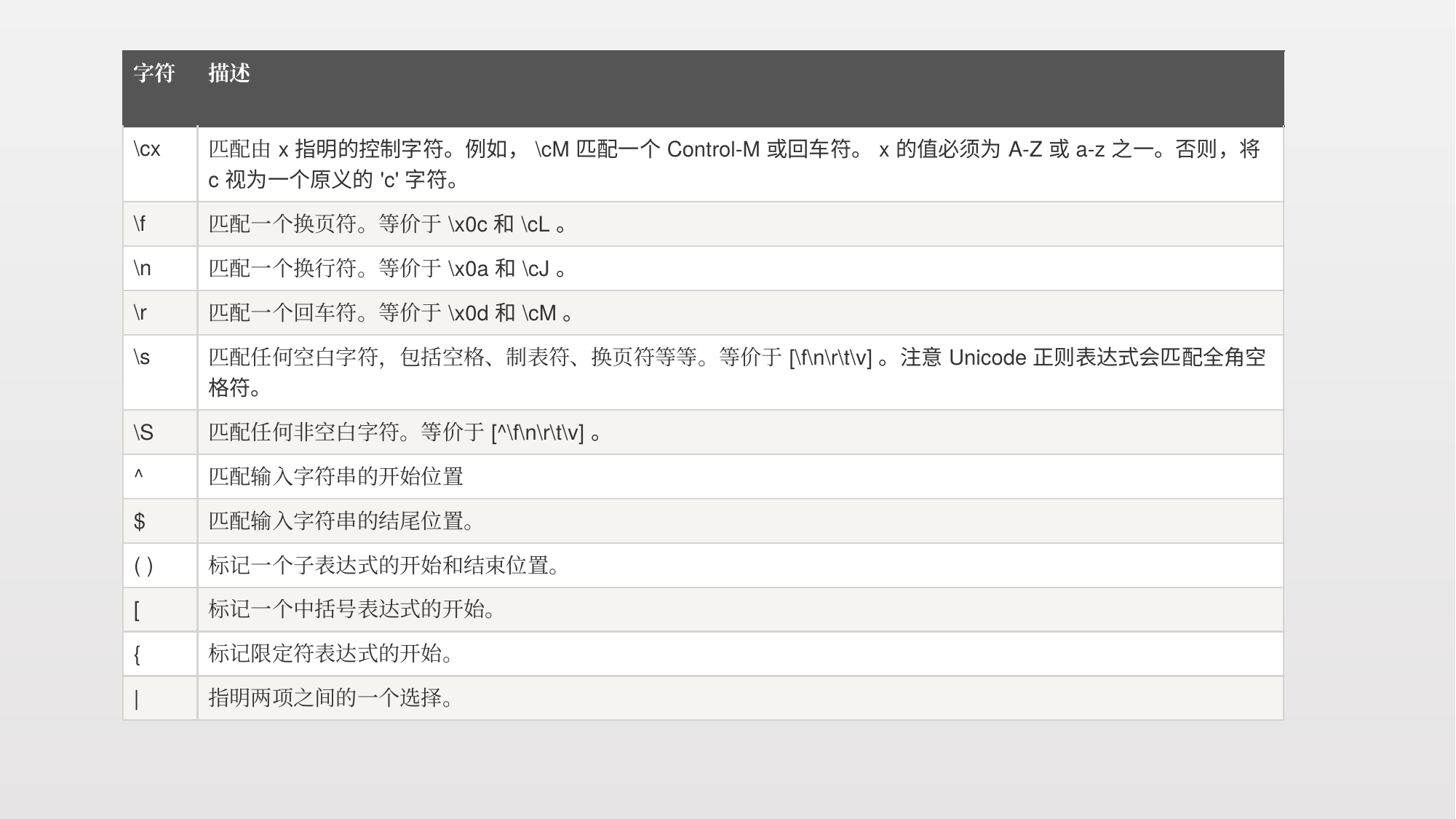

| 字符 | 描述 |
| --- | --- |
| \cx | 匹配由x指明的控制字符。例如，\cM匹配一个Control-M或回车符。x的值必须为A-Z或a-z之一。否则，将c视为一个原义的'c'字符。 |
| \f | 匹配一个换页符。等价于\x0c和\cL。 |
| \n | 匹配一个换行符。等价于\x0a和\cJ。 |
| \r | 匹配一个回车符。等价于\x0d和\cM。 |
| \s | 匹配任何空白字符，包括空格、制表符、换页符等等。等价于[\f\n\r\t\v]。注意Unicode正则表达式会匹配全角空格符。 |
| \S | 匹配任何非空白字符。等价于[^\f\n\r\t\v]。 |
| ^ | 匹配输入字符串的开始位置 |
| $ | 匹配输入字符串的结尾位置。 |
| ( ) | 标记一个子表达式的开始和结束位置。 |
| [ | 标记一个中括号表达式的开始。 |
| { | 标记限定符表达式的开始。 |
| | | 指明两项之间的一个选择。 |